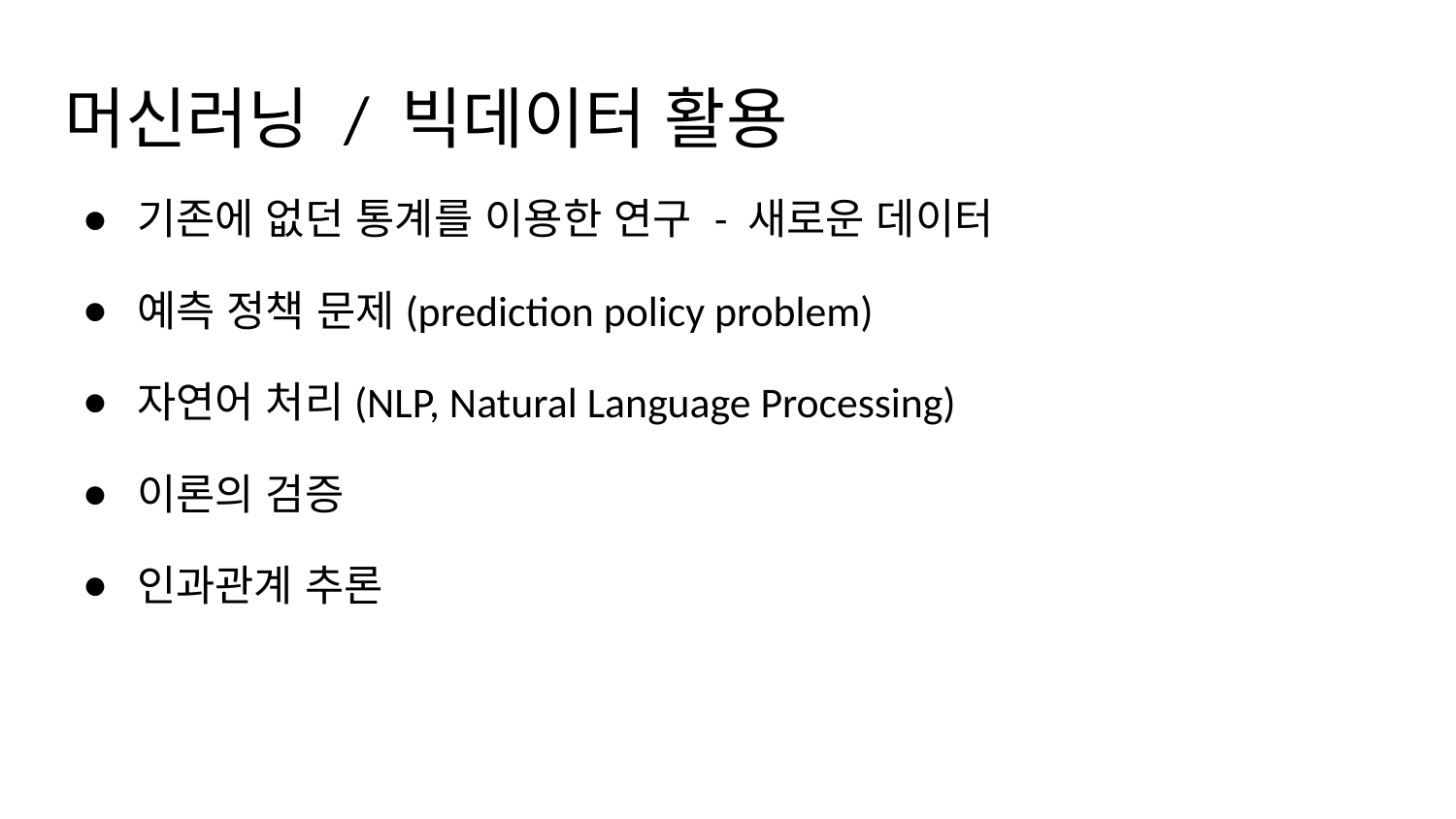

# 머신러닝 / 빅데이터 활용
기존에 없던 통계를 이용한 연구 - 새로운 데이터

예측 정책 문제(prediction policy problem)

자연어 처리(NLP, Natural Language Processing)

이론의 검증

인과관계 추론